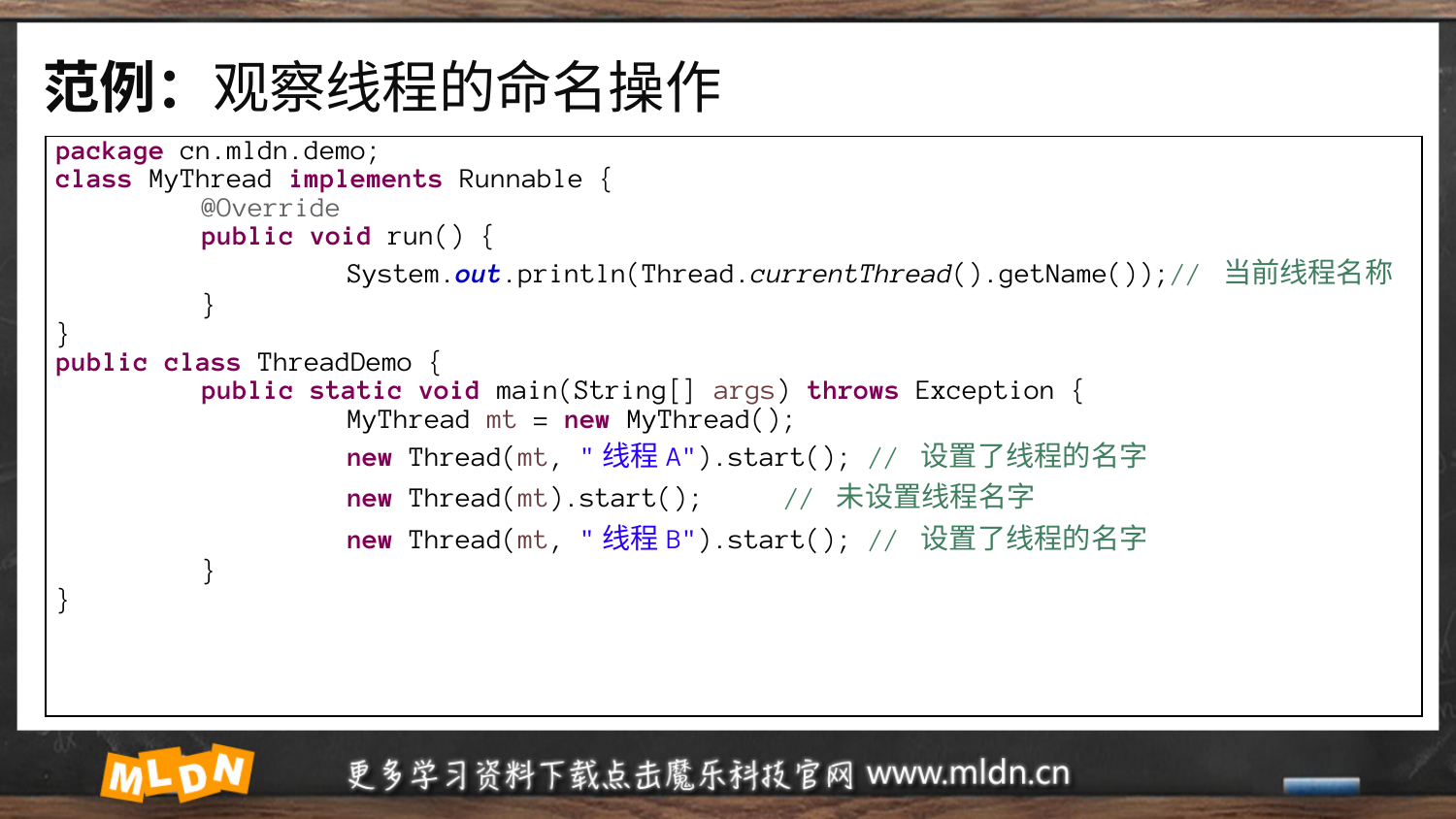

# 范例：观察线程的命名操作
| package cn.mldn.demo; class MyThread implements Runnable { @Override public void run() { System.out.println(Thread.currentThread().getName());// 当前线程名称 } } public class ThreadDemo { public static void main(String[] args) throws Exception { MyThread mt = new MyThread(); new Thread(mt, "线程A").start(); // 设置了线程的名字 new Thread(mt).start(); // 未设置线程名字 new Thread(mt, "线程B").start(); // 设置了线程的名字 } } |
| --- |